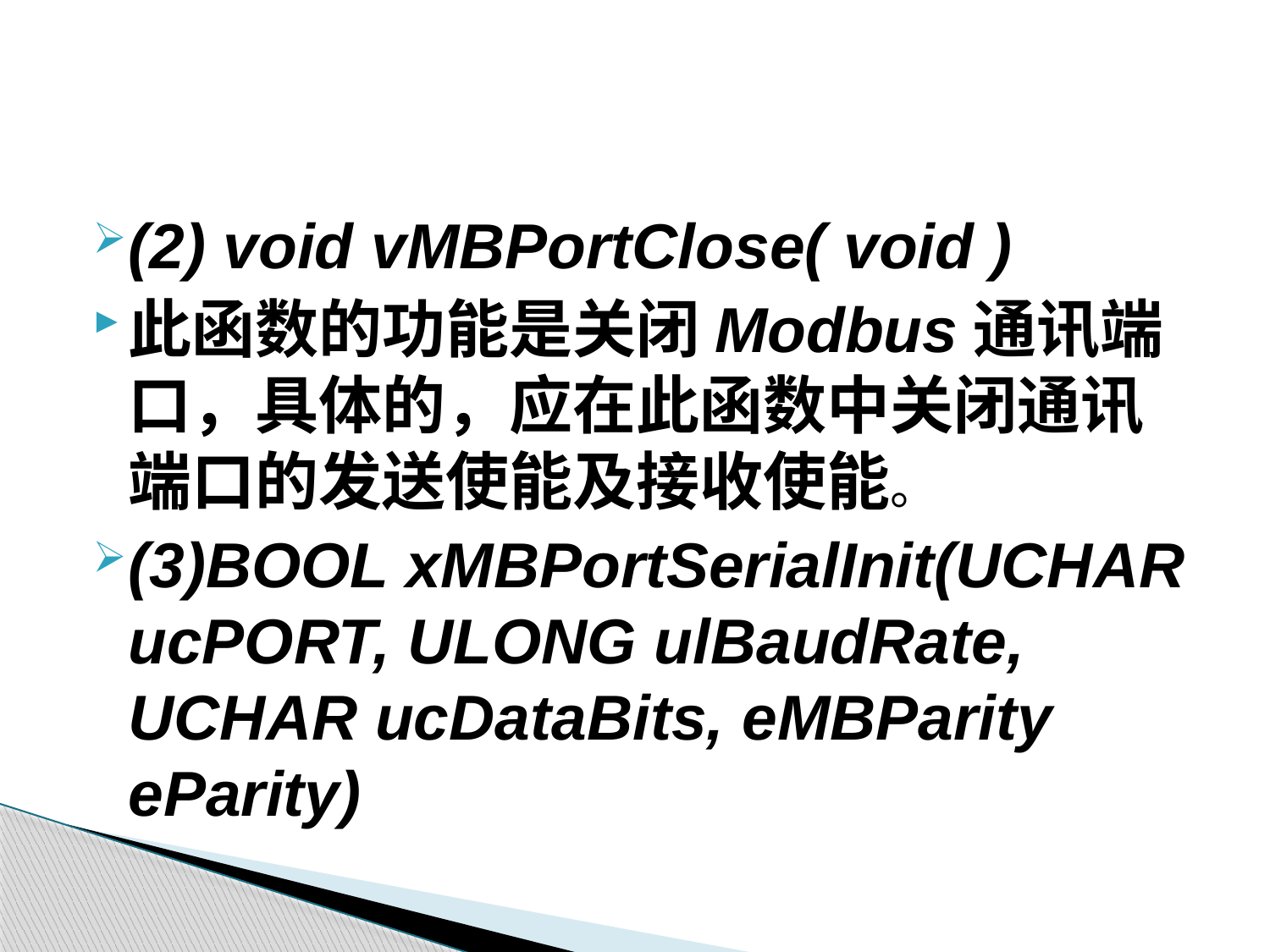

(2) void vMBPortClose( void )
此函数的功能是关闭Modbus通讯端口，具体的，应在此函数中关闭通讯端口的发送使能及接收使能。
(3)BOOL xMBPortSerialInit(UCHAR ucPORT, ULONG ulBaudRate, UCHAR ucDataBits, eMBParity eParity)